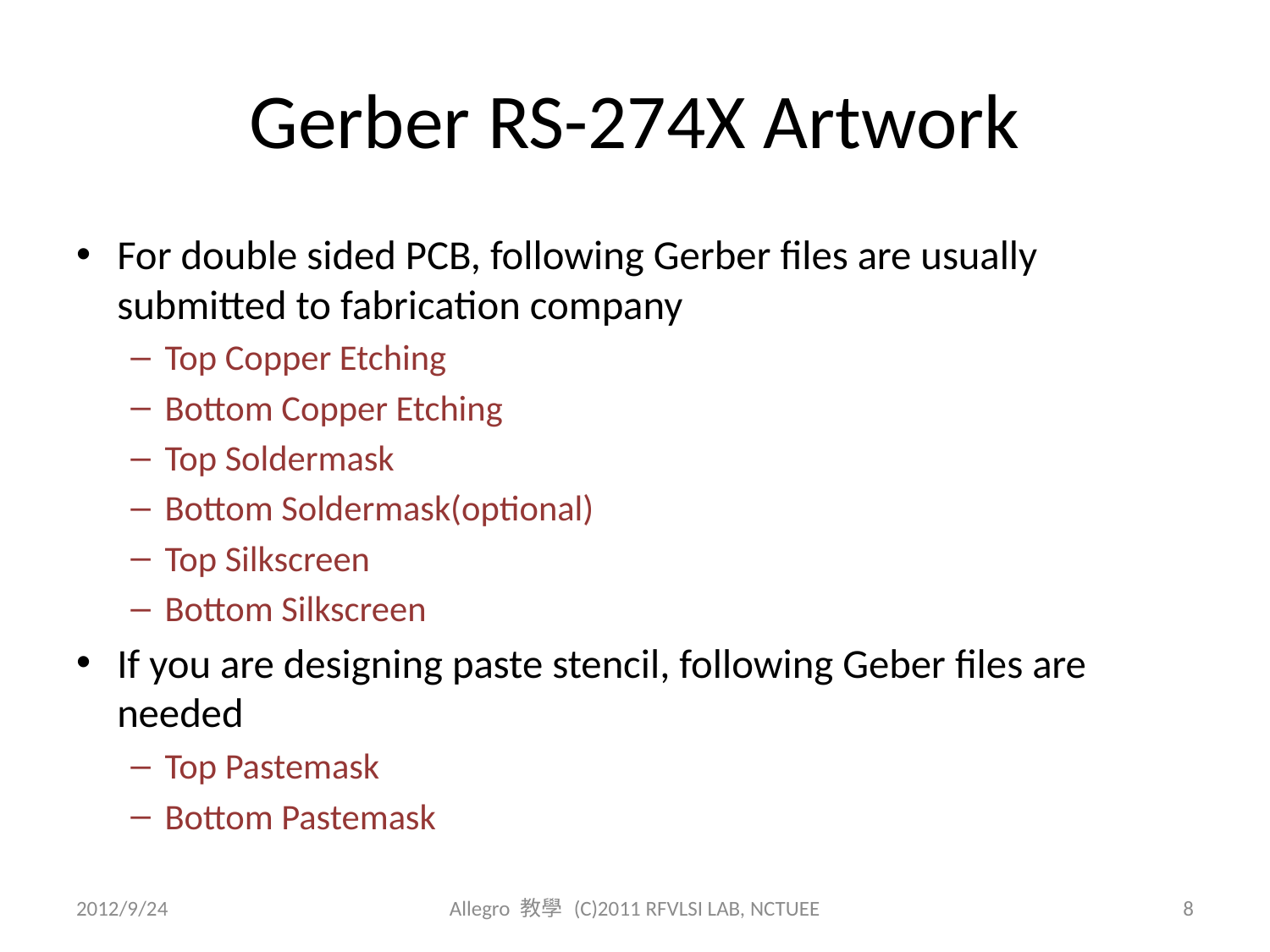

# Gerber RS-274X Artwork
For double sided PCB, following Gerber files are usually submitted to fabrication company
Top Copper Etching
Bottom Copper Etching
Top Soldermask
Bottom Soldermask(optional)
Top Silkscreen
Bottom Silkscreen
If you are designing paste stencil, following Geber files are needed
Top Pastemask
Bottom Pastemask

2012/9/24
Allegro 教學 (C)2011 RFVLSI LAB, NCTUEE
8